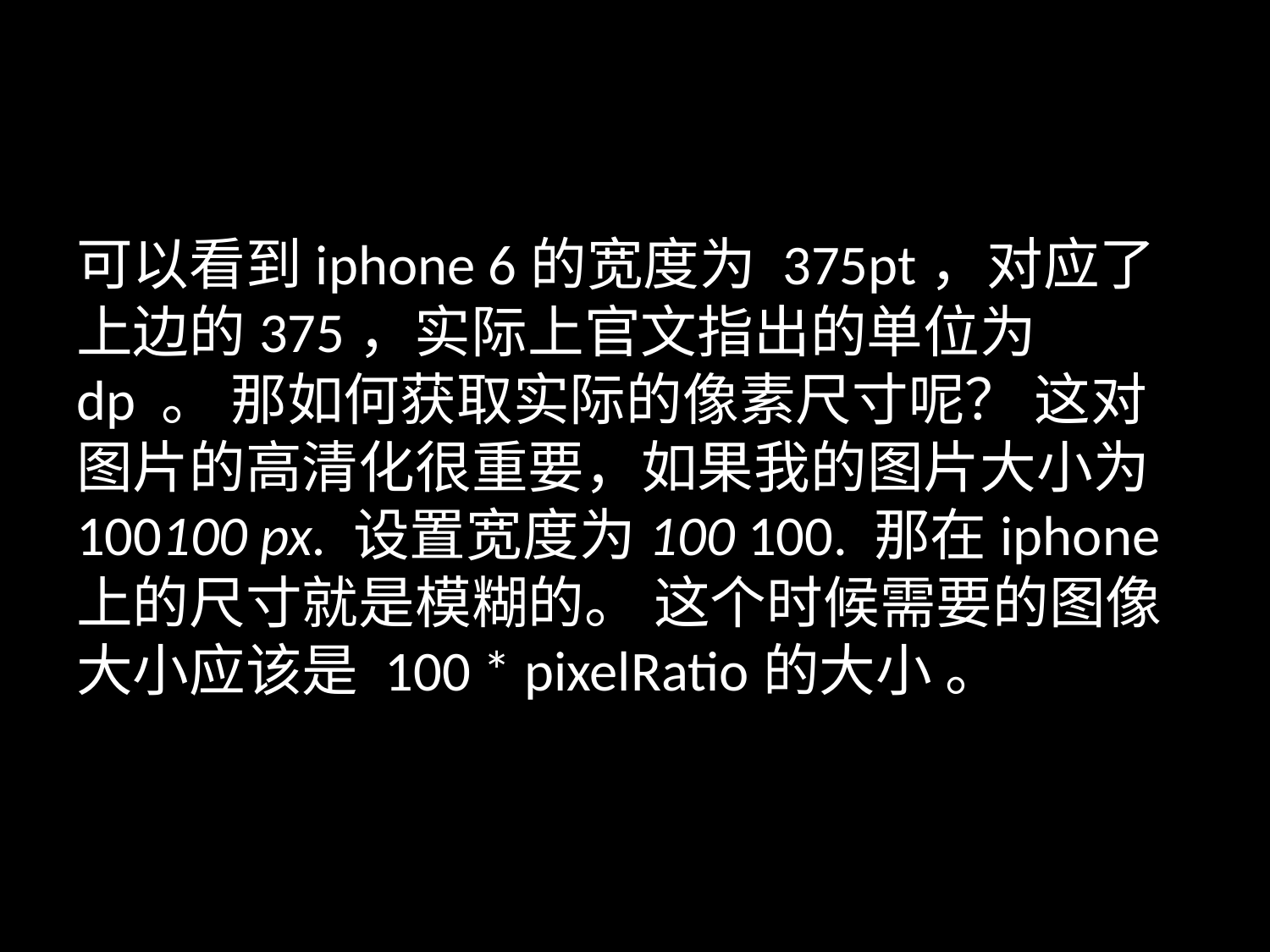

#
可以看到iphone 6的宽度为 375pt，对应了上边的375，实际上官文指出的单位为 dp 。 那如何获取实际的像素尺寸呢？ 这对图片的高清化很重要，如果我的图片大小为100100 px. 设置宽度为100 100. 那在iphone上的尺寸就是模糊的。 这个时候需要的图像大小应该是 100 * pixelRatio的大小 。